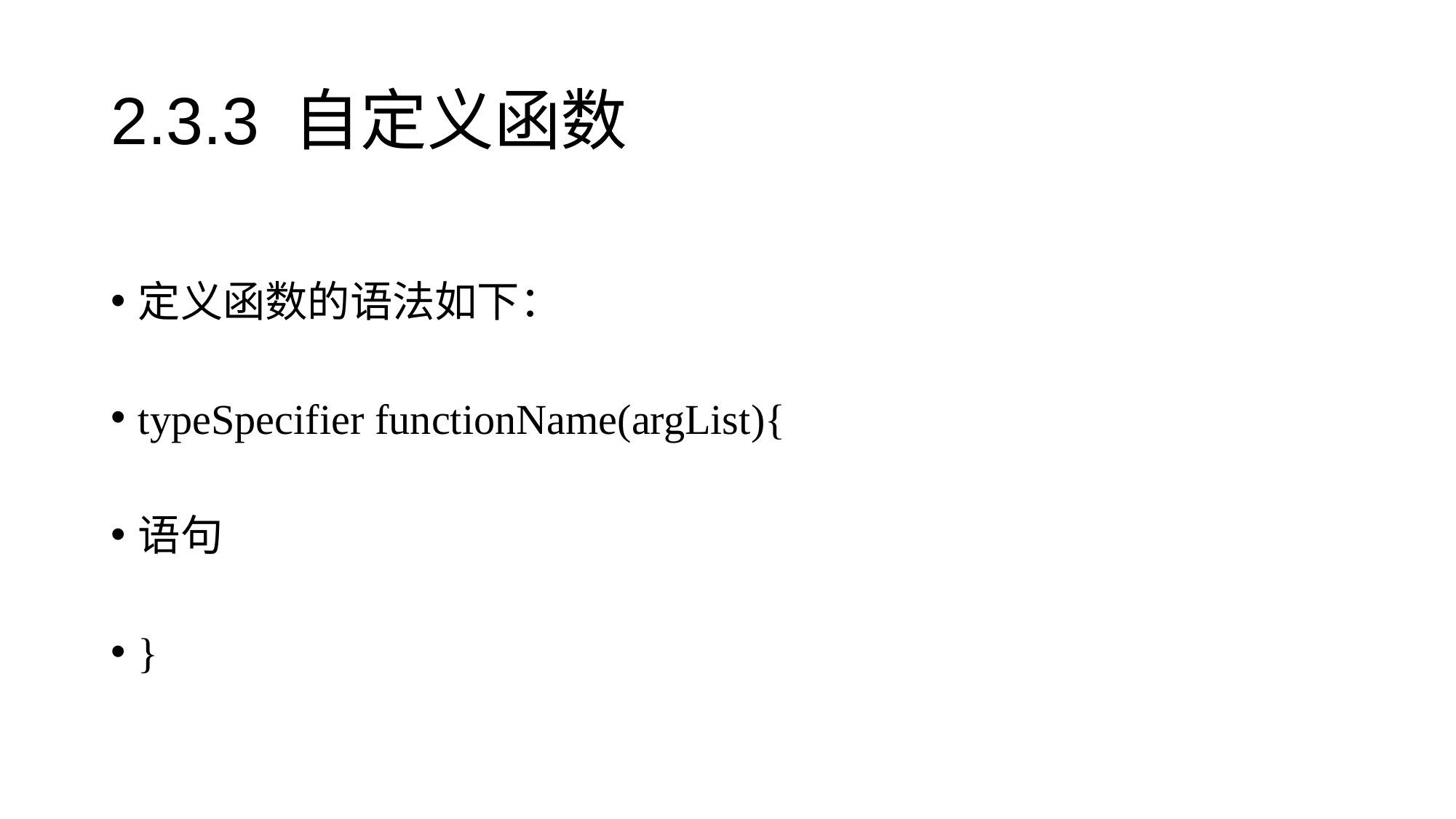

# 2.3.3 自定义函数
定义函数的语法如下：
typeSpecifier functionName(argList){
语句
}